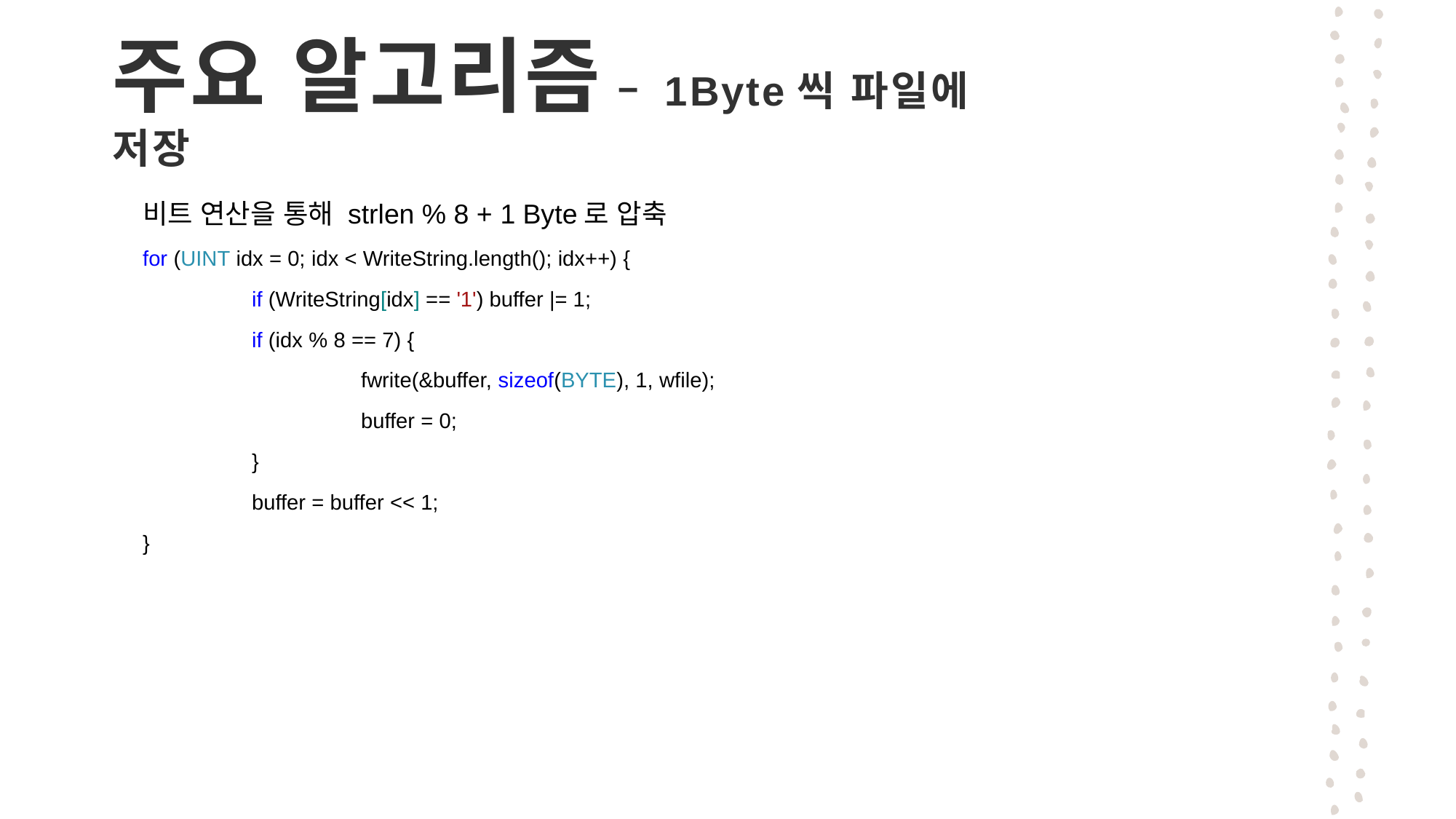

# 주요 알고리즘 – 1Byte씩 파일에 저장
비트 연산을 통해 strlen % 8 + 1 Byte로 압축
for (UINT idx = 0; idx < WriteString.length(); idx++) {
	if (WriteString[idx] == '1') buffer |= 1;
	if (idx % 8 == 7) {
		fwrite(&buffer, sizeof(BYTE), 1, wfile);
		buffer = 0;
	}
	buffer = buffer << 1;
}